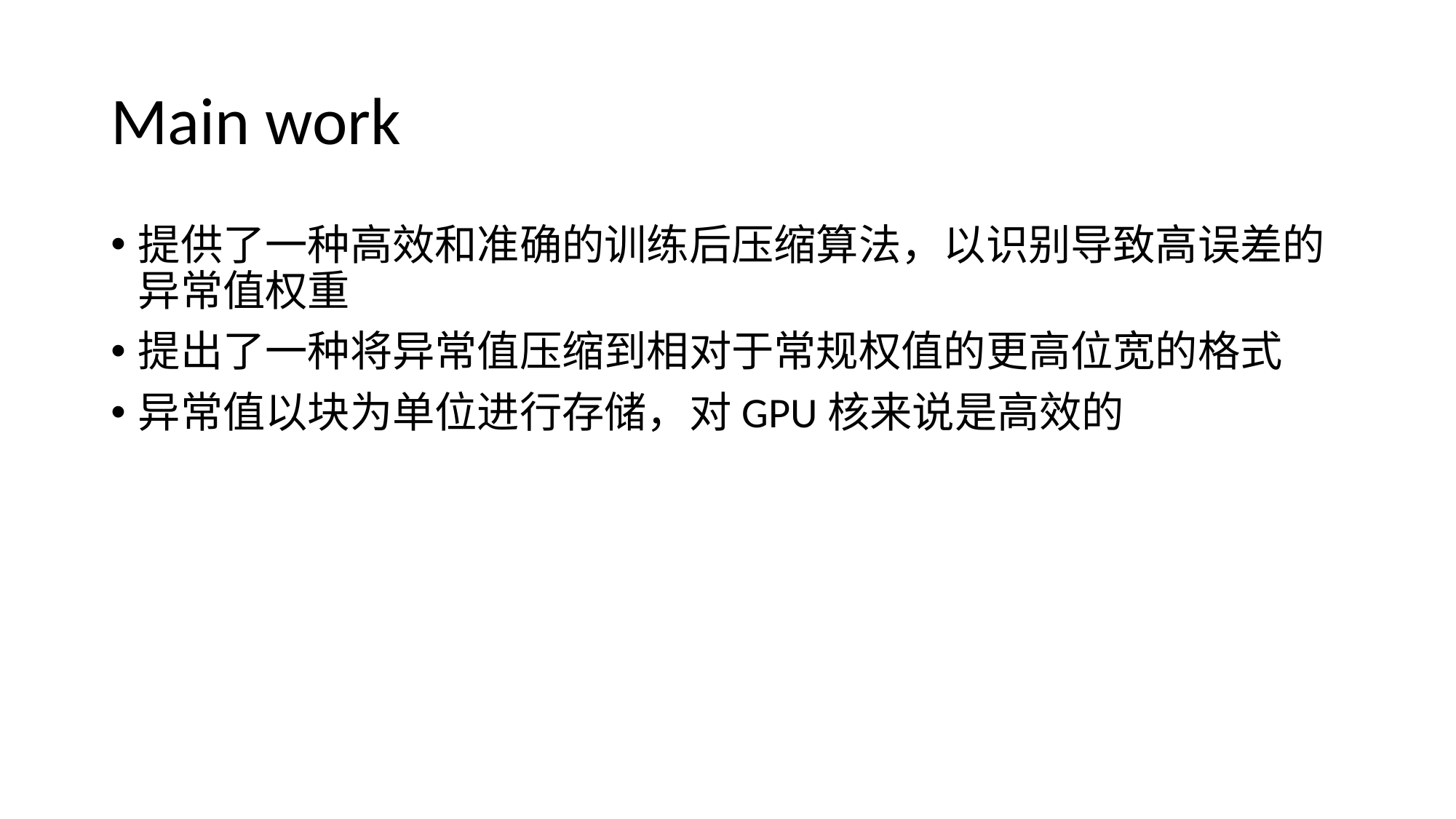

# Main work
提供了一种高效和准确的训练后压缩算法，以识别导致高误差的异常值权重
提出了一种将异常值压缩到相对于常规权值的更高位宽的格式
异常值以块为单位进行存储，对GPU核来说是高效的